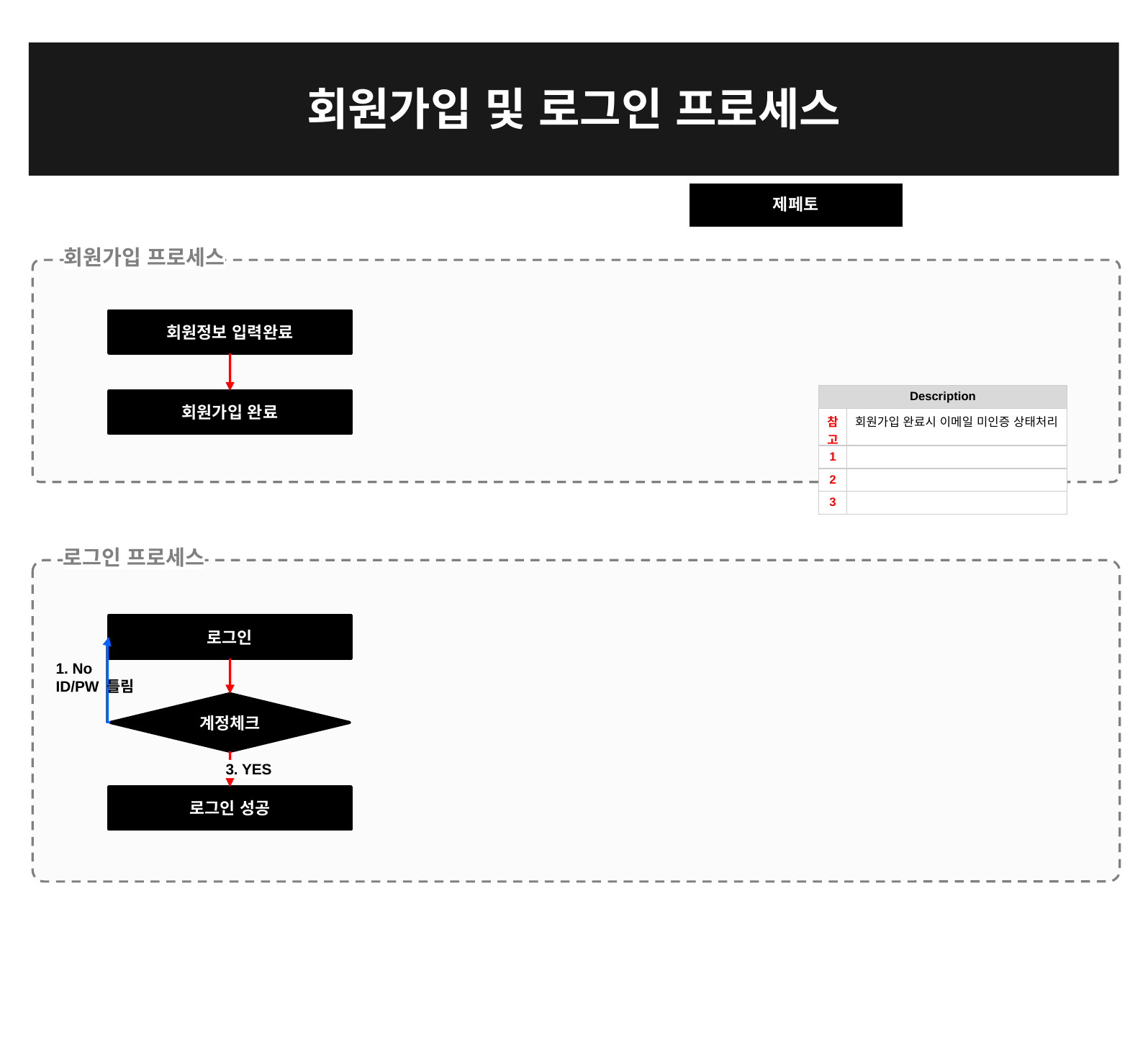

# 회원가입 및 로그인 프로세스
회원가입
제페토
회원가입 프로세스

회원정보 입력완료
| Description |  |
| --- | --- |
| 참고 | 회원가입 완료시 이메일 미인증 상태처리 |
| 1 |  |
| 2 |  |
| 3 |  |
회원가입 완료
로그인 프로세스

로그인
1. No
ID/PW 틀림
계정체크
3. YES
로그인 성공